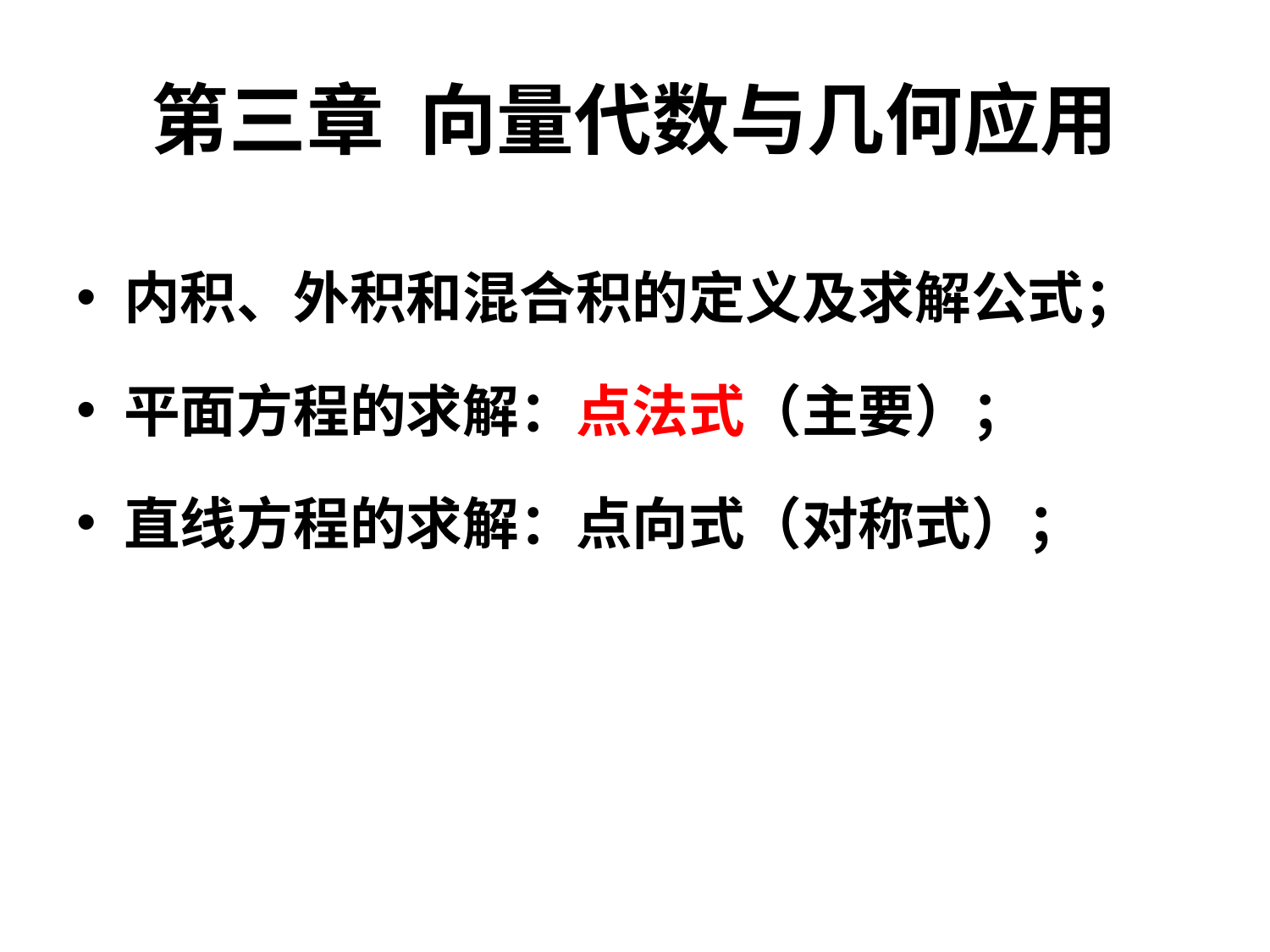

# 第三章  向量代数与几何应用
内积、外积和混合积的定义及求解公式；
平面方程的求解：点法式（主要）；
直线方程的求解：点向式（对称式）；